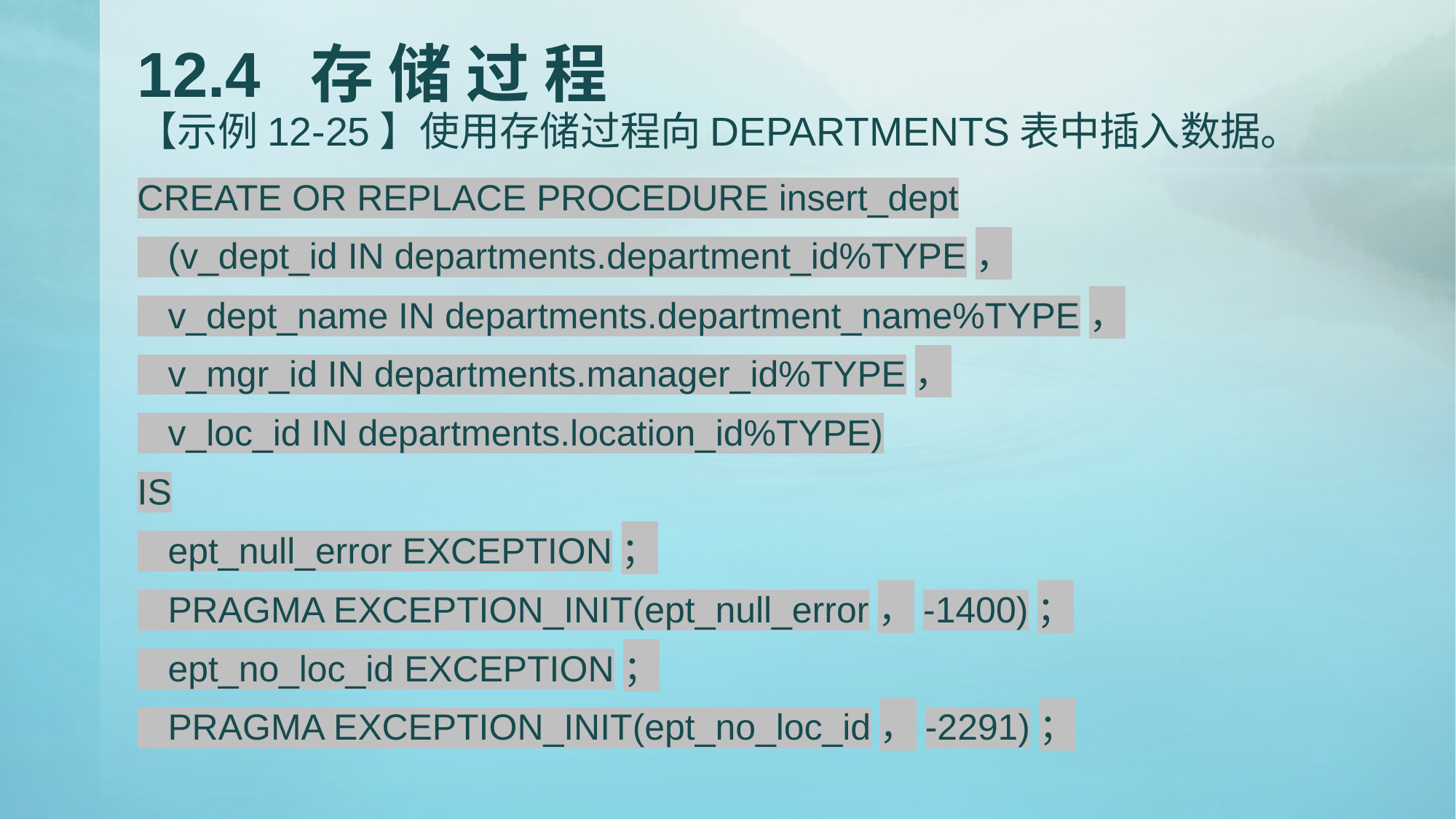

# 12.4  存 储 过 程 【示例12-25】使用存储过程向DEPARTMENTS表中插入数据。
CREATE OR REPLACE PROCEDURE insert_dept
   (v_dept_id IN departments.department_id%TYPE，
   v_dept_name IN departments.department_name%TYPE，
   v_mgr_id IN departments.manager_id%TYPE，
   v_loc_id IN departments.location_id%TYPE)
IS
   ept_null_error EXCEPTION；
   PRAGMA EXCEPTION_INIT(ept_null_error，-1400)；
   ept_no_loc_id EXCEPTION；
   PRAGMA EXCEPTION_INIT(ept_no_loc_id，-2291)；